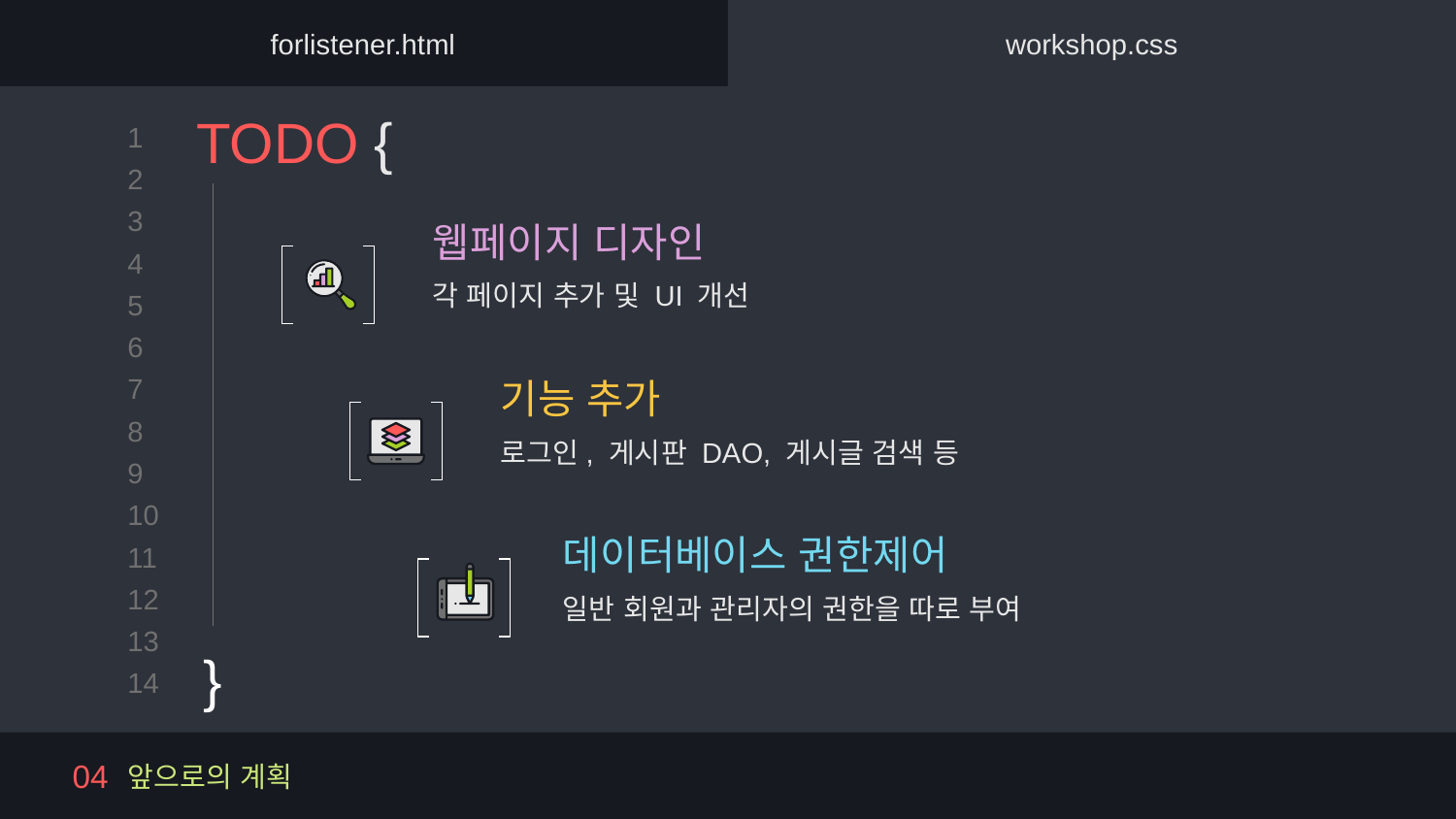

forlistener.html
workshop.css
# TODO {
}
웹페이지 디자인

각 페이지 추가 및 UI 개선
기능 추가

로그인, 게시판 DAO, 게시글 검색 등
데이터베이스 권한제어

일반 회원과 관리자의 권한을 따로 부여
앞으로의 계획
04